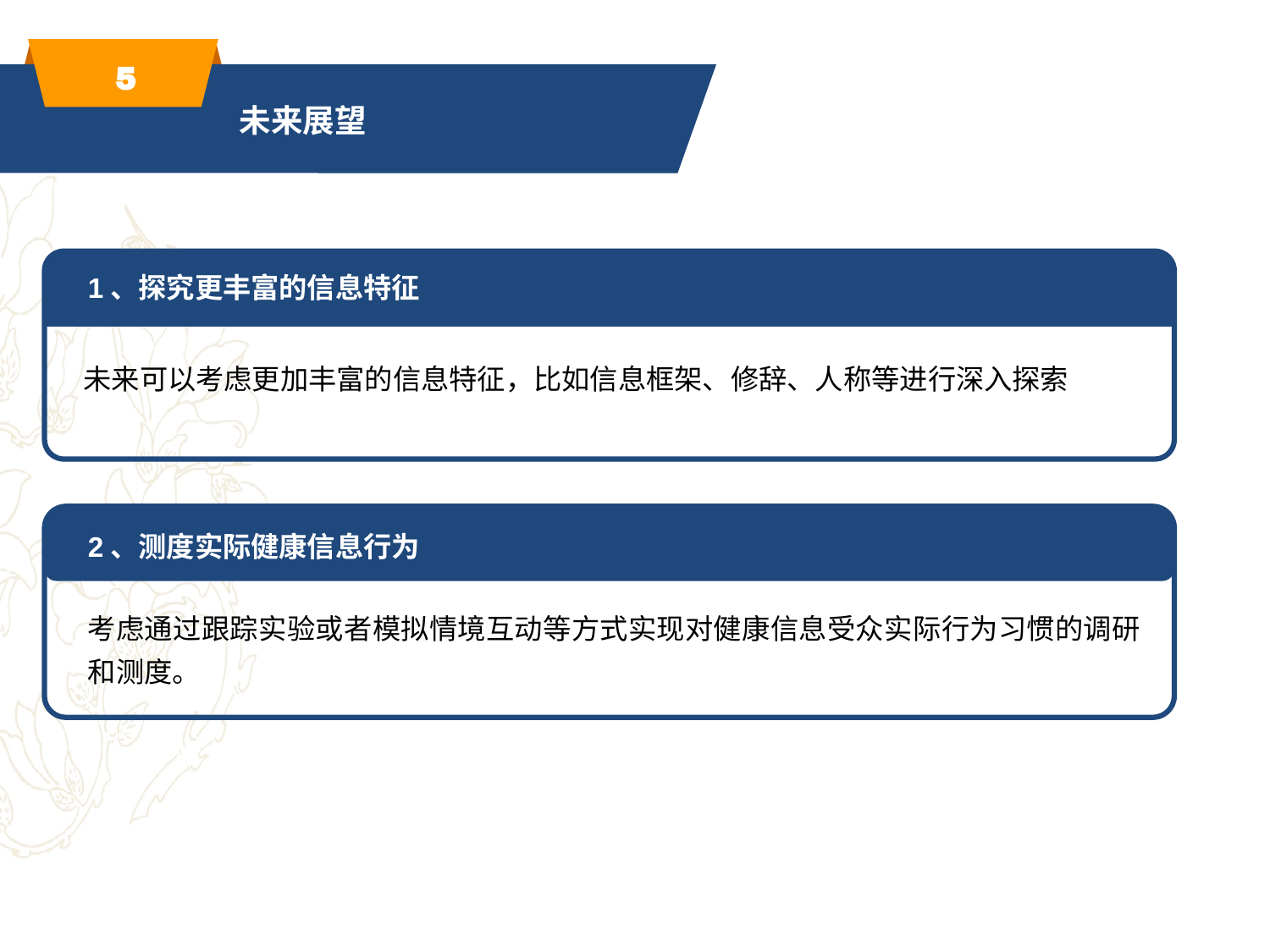

5
未来展望

1、探究更丰富的信息特征
未来可以考虑更加丰富的信息特征，比如信息框架、修辞、人称等进行深入探索

2、测度实际健康信息行为
考虑通过跟踪实验或者模拟情境互动等方式实现对健康信息受众实际行为习惯的调研和测度。